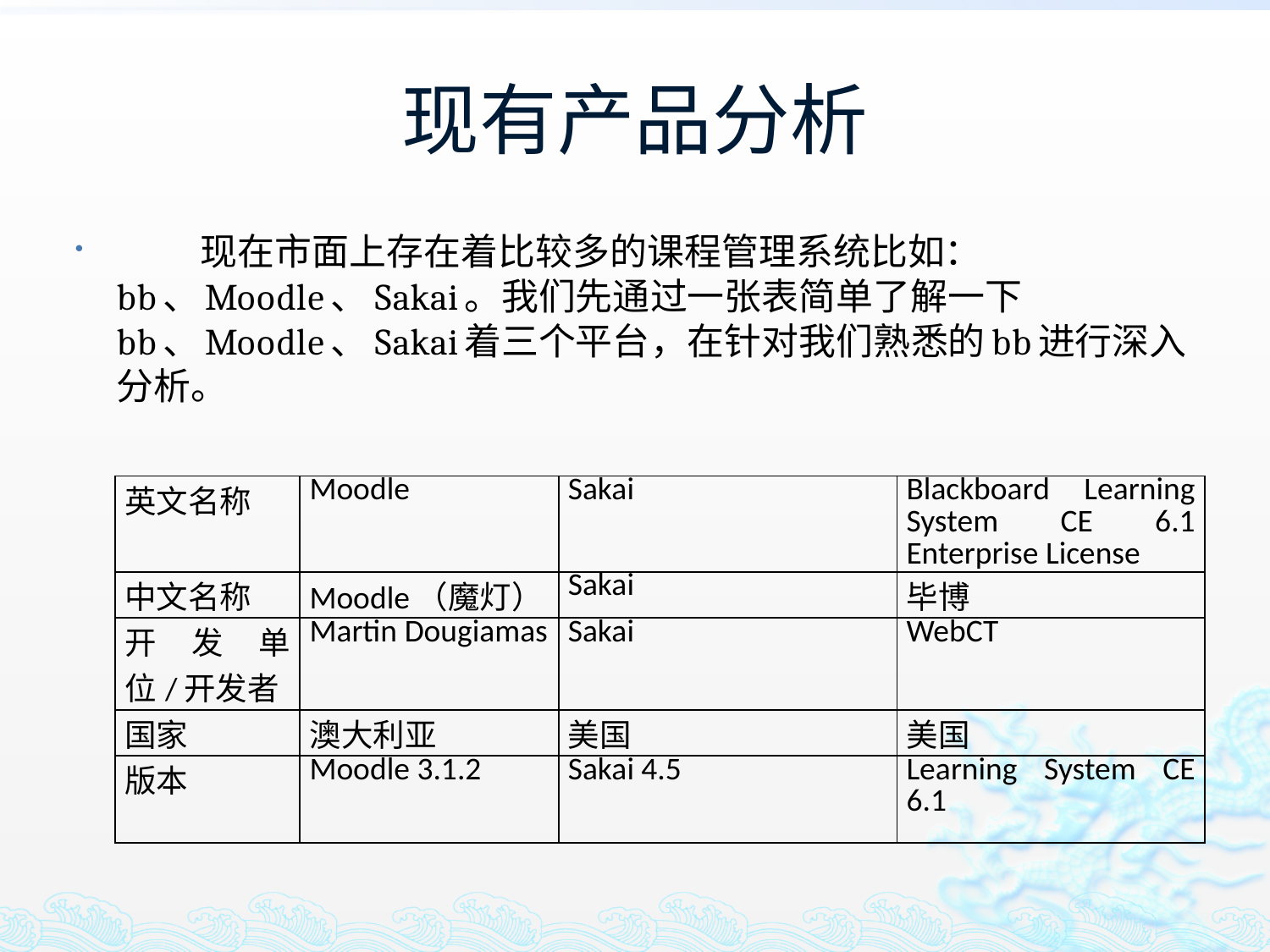

# 现有产品分析
	现在市面上存在着比较多的课程管理系统比如：bb、Moodle、Sakai。我们先通过一张表简单了解一下bb、Moodle、Sakai着三个平台，在针对我们熟悉的bb进行深入分析。

| 英文名称 | Moodle | Sakai | Blackboard Learning System CE 6.1 Enterprise License |
| --- | --- | --- | --- |
| 中文名称 | Moodle（魔灯） | Sakai | 毕博 |
| 开发单位/开发者 | Martin Dougiamas | Sakai | WebCT |
| 国家 | 澳大利亚 | 美国 | 美国 |
| 版本 | Moodle 3.1.2 | Sakai 4.5 | Learning System CE 6.1 |